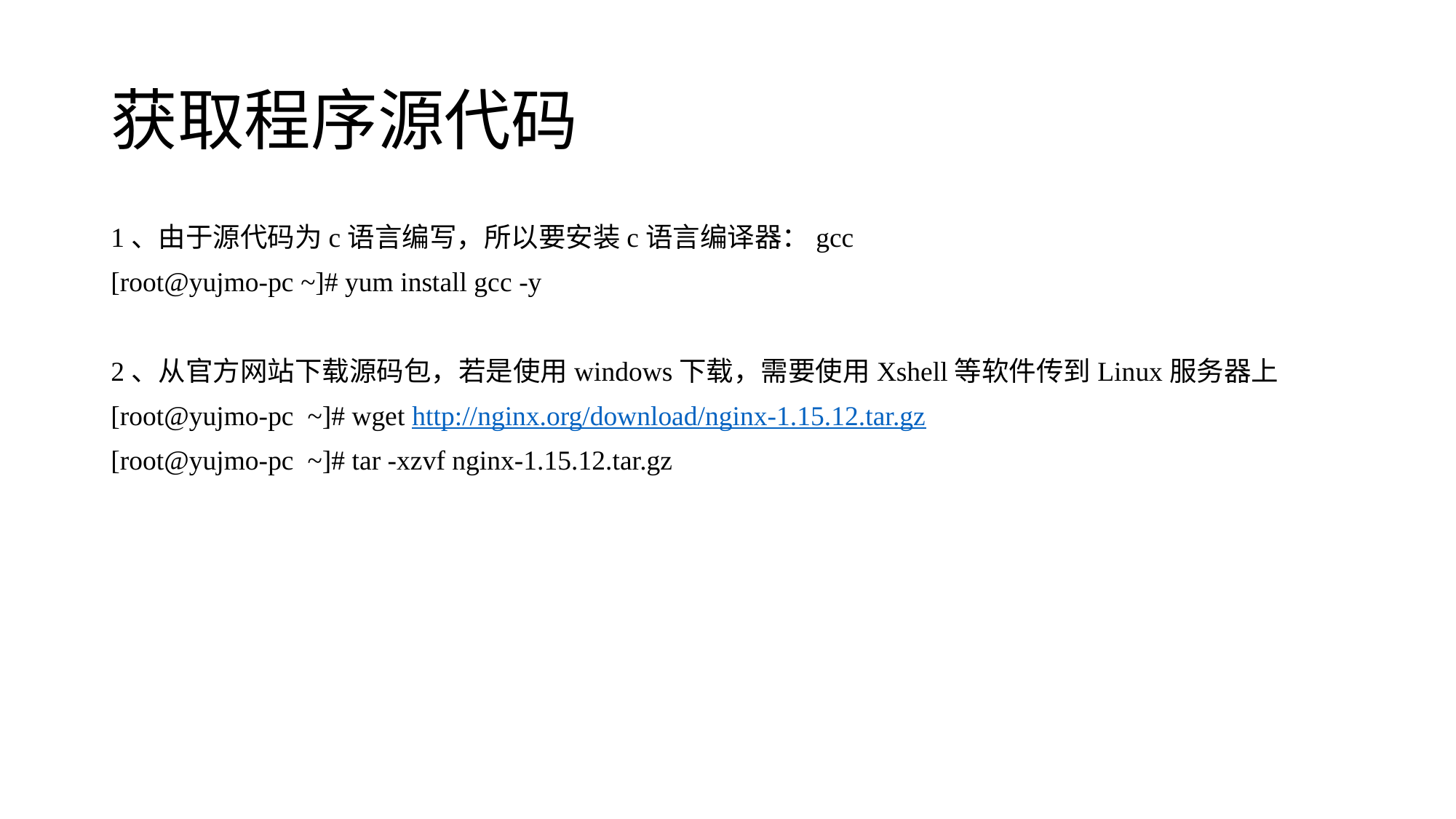

# 获取程序源代码
1、由于源代码为c语言编写，所以要安装c语言编译器：gcc
[root@yujmo-pc ~]# yum install gcc -y

2、从官方网站下载源码包，若是使用windows下载，需要使用Xshell等软件传到Linux服务器上
[root@yujmo-pc  ~]# wget http://nginx.org/download/nginx-1.15.12.tar.gz
[root@yujmo-pc  ~]# tar -xzvf nginx-1.15.12.tar.gz